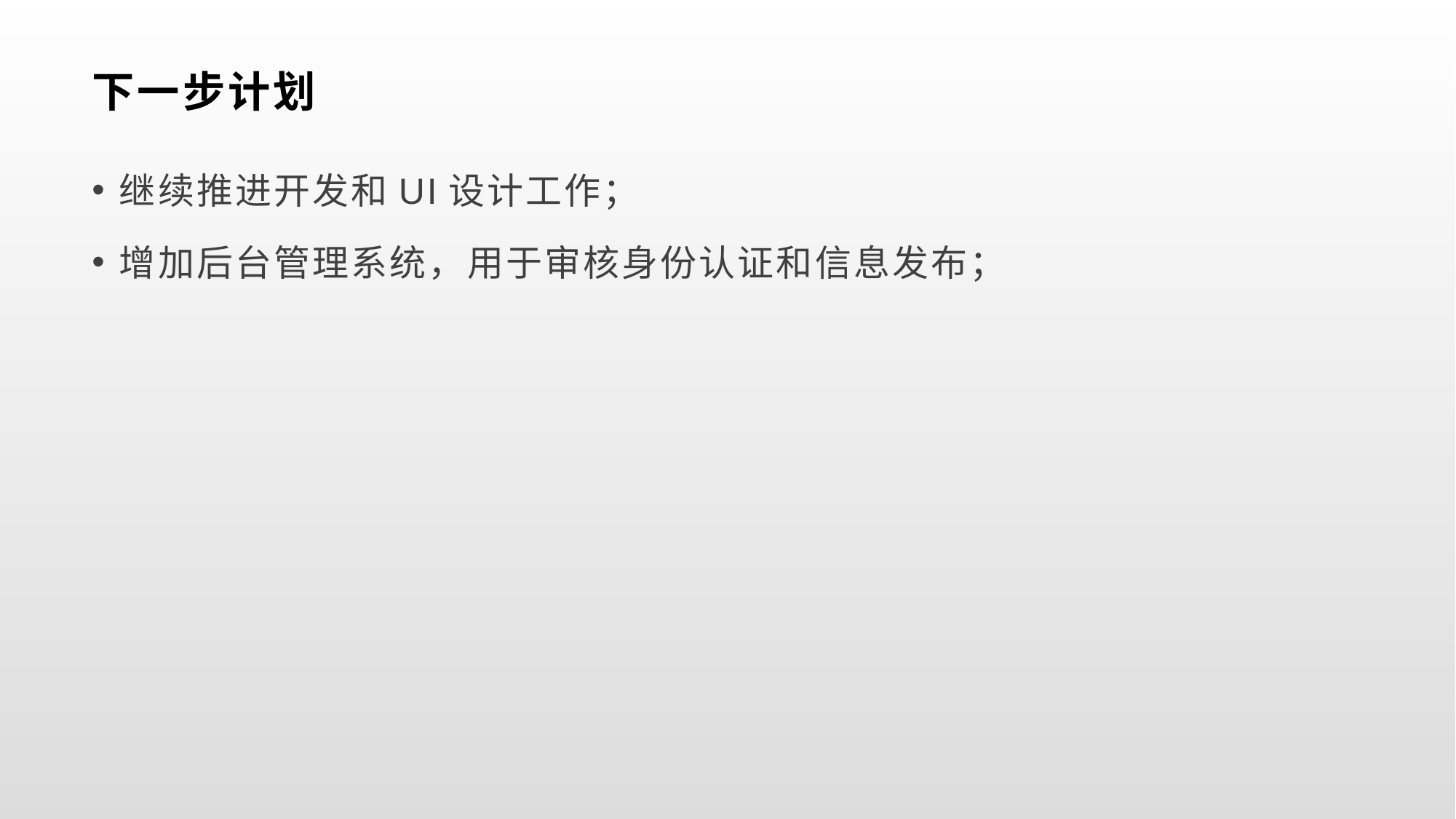

# 下一步计划
继续推进开发和UI设计工作；
增加后台管理系统，用于审核身份认证和信息发布；